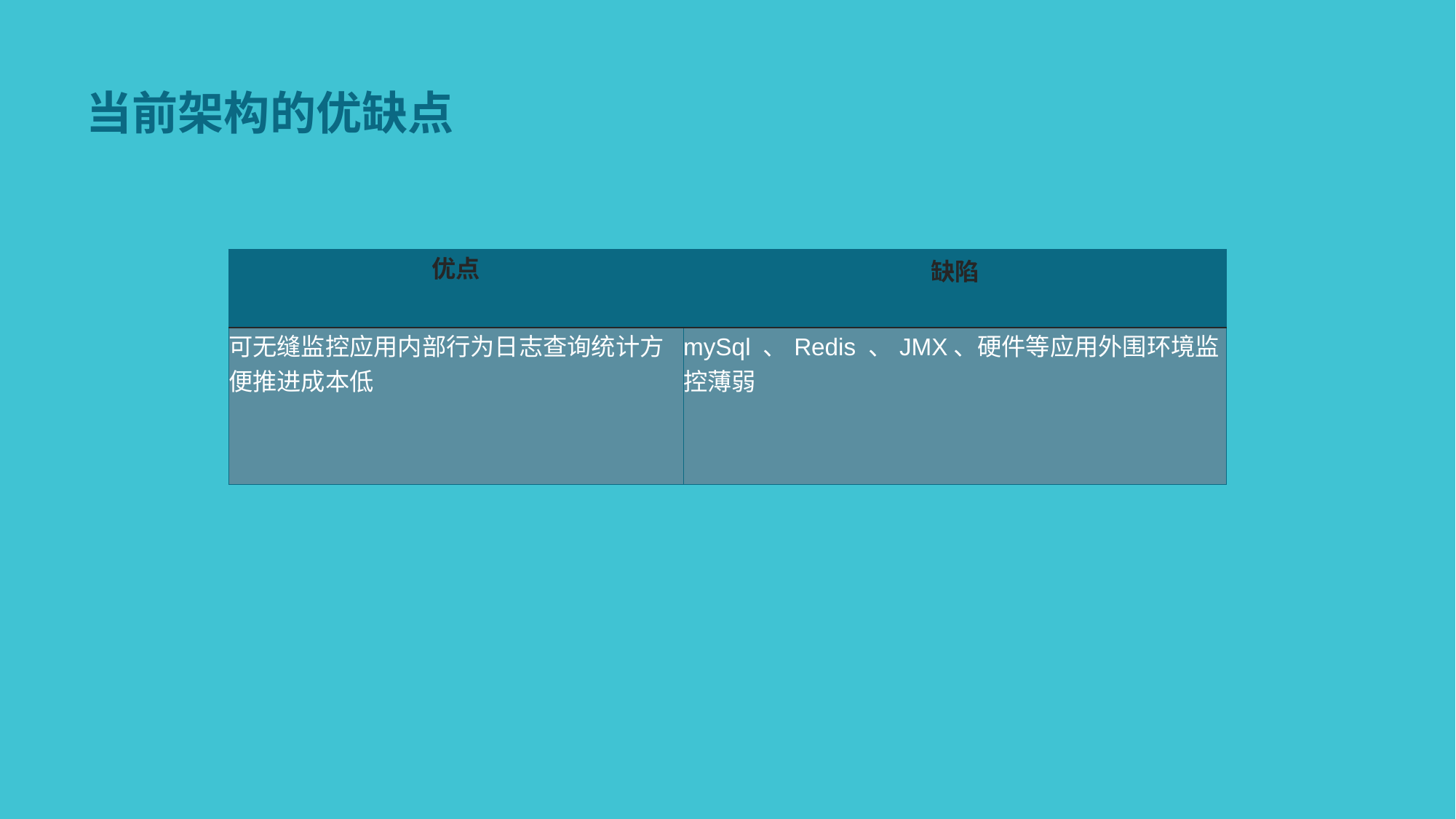

当前架构的优缺点
| 优点 | 缺陷 |
| --- | --- |
| 可无缝监控应用内部行为日志查询统计方便推进成本低 | mySql 、Redis 、JMX、硬件等应用外围环境监控薄弱 |